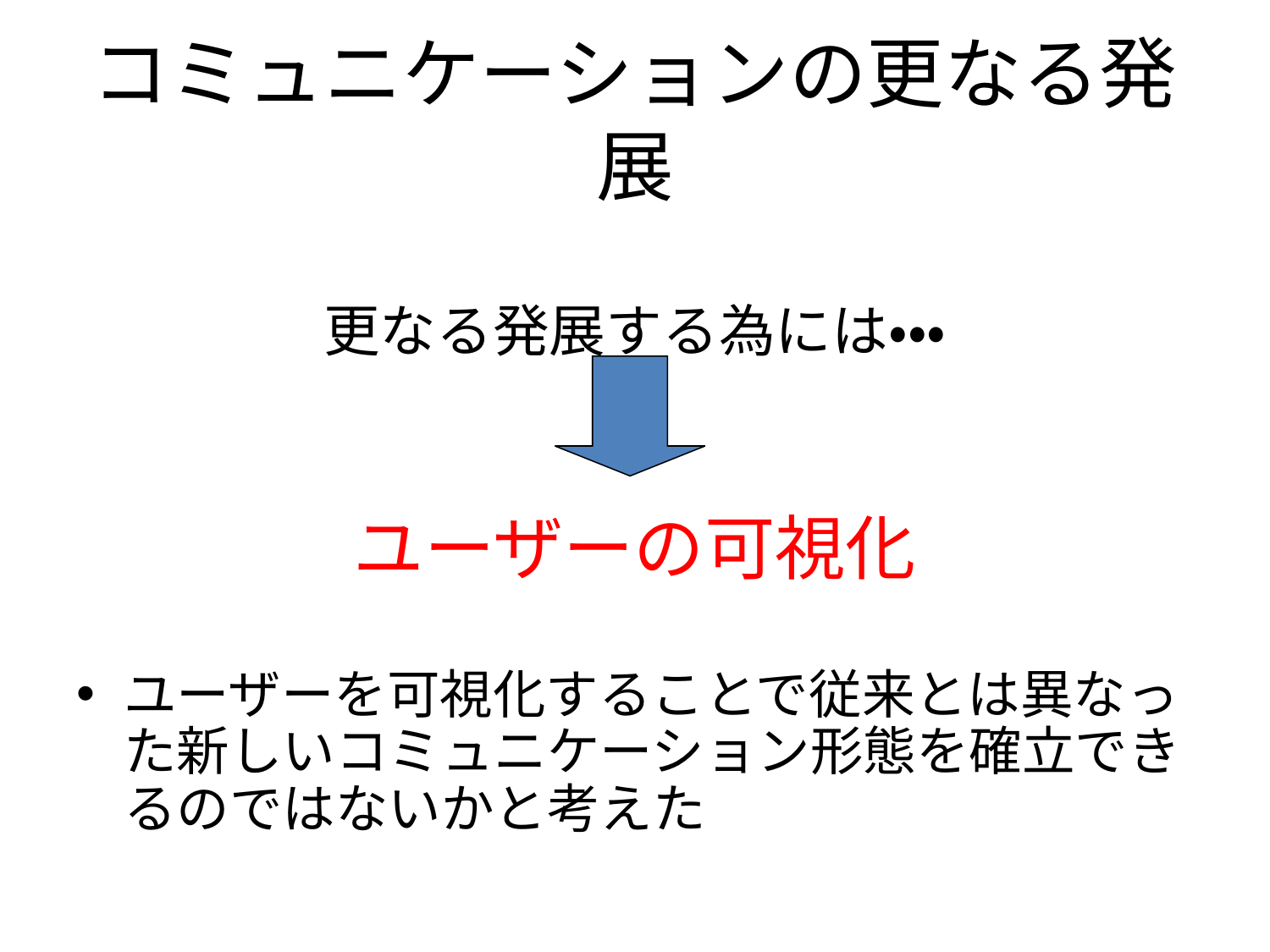

コミュニケーションの更なる発展

更なる発展する為には・・・

ユーザーの可視化

ユーザーを可視化することで従来とは異なった新しいコミュニケーション形態を確立できるのではないかと考えた